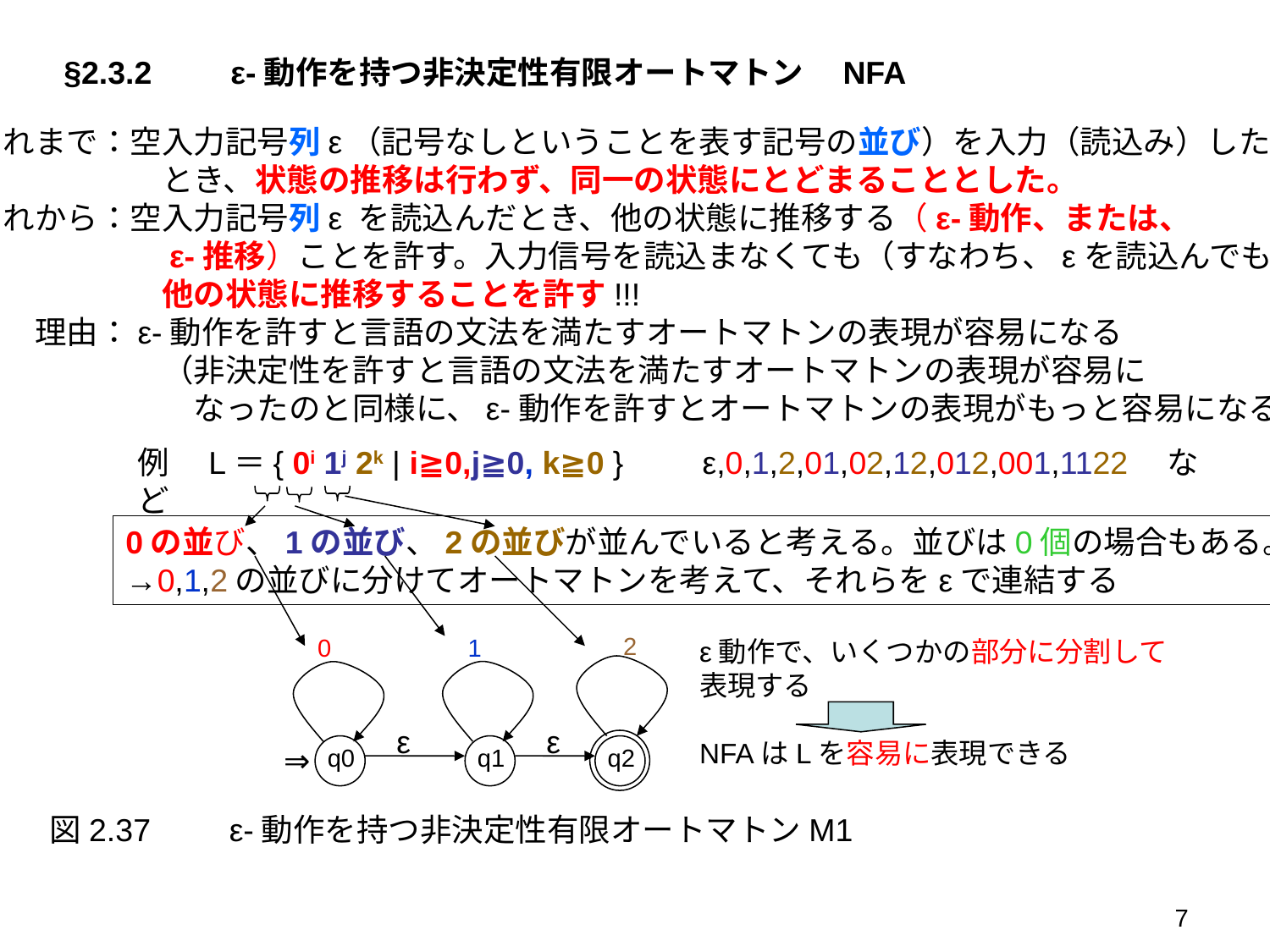

§2.3.2　　ε-動作を持つ非決定性有限オートマトン　NFA
これまで：空入力記号列ε（記号なしということを表す記号の並び）を入力（読込み）した
　　　　　　とき、状態の推移は行わず、同一の状態にとどまることとした。
これから：空入力記号列ε を読込んだとき、他の状態に推移する（ε-動作、または、
　　　　　　ε-推移）ことを許す。入力信号を読込まなくても（すなわち、εを読込んでも）
　　　　　　他の状態に推移することを許す!!!
　　理由：ε-動作を許すと言語の文法を満たすオートマトンの表現が容易になる
　　　　　　（非決定性を許すと言語の文法を満たすオートマトンの表現が容易に
　　　　　　　なったのと同様に、ε-動作を許すとオートマトンの表現がもっと容易になる）
例　L＝{ 0i 1j 2k | i≧0,j≧0, k≧0 }　　ε,0,1,2,01,02,12,012,001,1122　など

0の並び、1の並び、2の並びが並んでいると考える。並びは0個の場合もある。
→0,1,2の並びに分けてオートマトンを考えて、それらをεで連結する

2
0
1
ε動作で、いくつかの部分に分割して
表現する

NFAはLを容易に表現できる

ε
ε

⇒

q0

q1

q2

図2.37　　ε-動作を持つ非決定性有限オートマトンM1
7